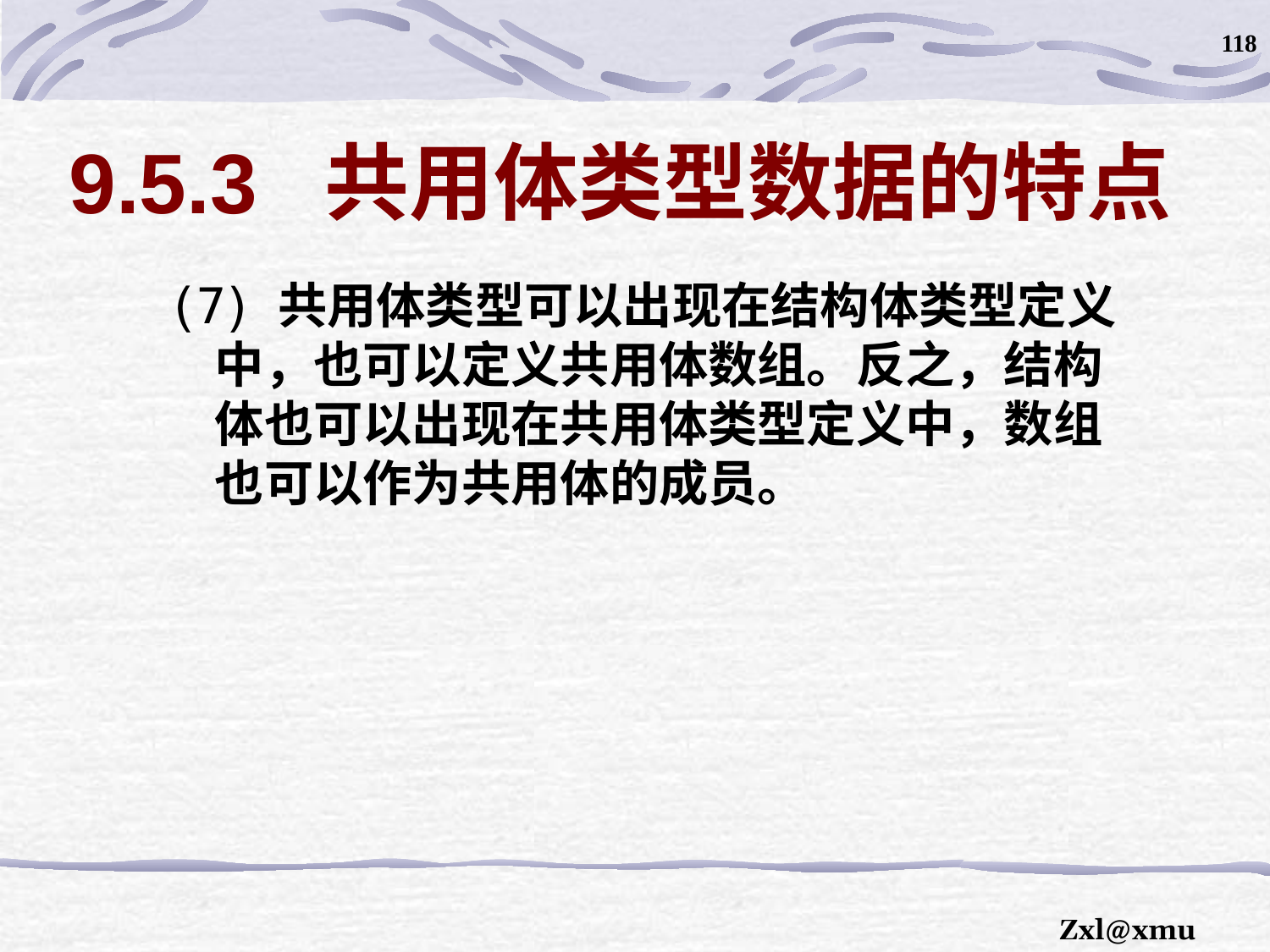

118
# 9.5.3  共用体类型数据的特点
(7) 共用体类型可以出现在结构体类型定义中，也可以定义共用体数组。反之，结构体也可以出现在共用体类型定义中，数组也可以作为共用体的成员。